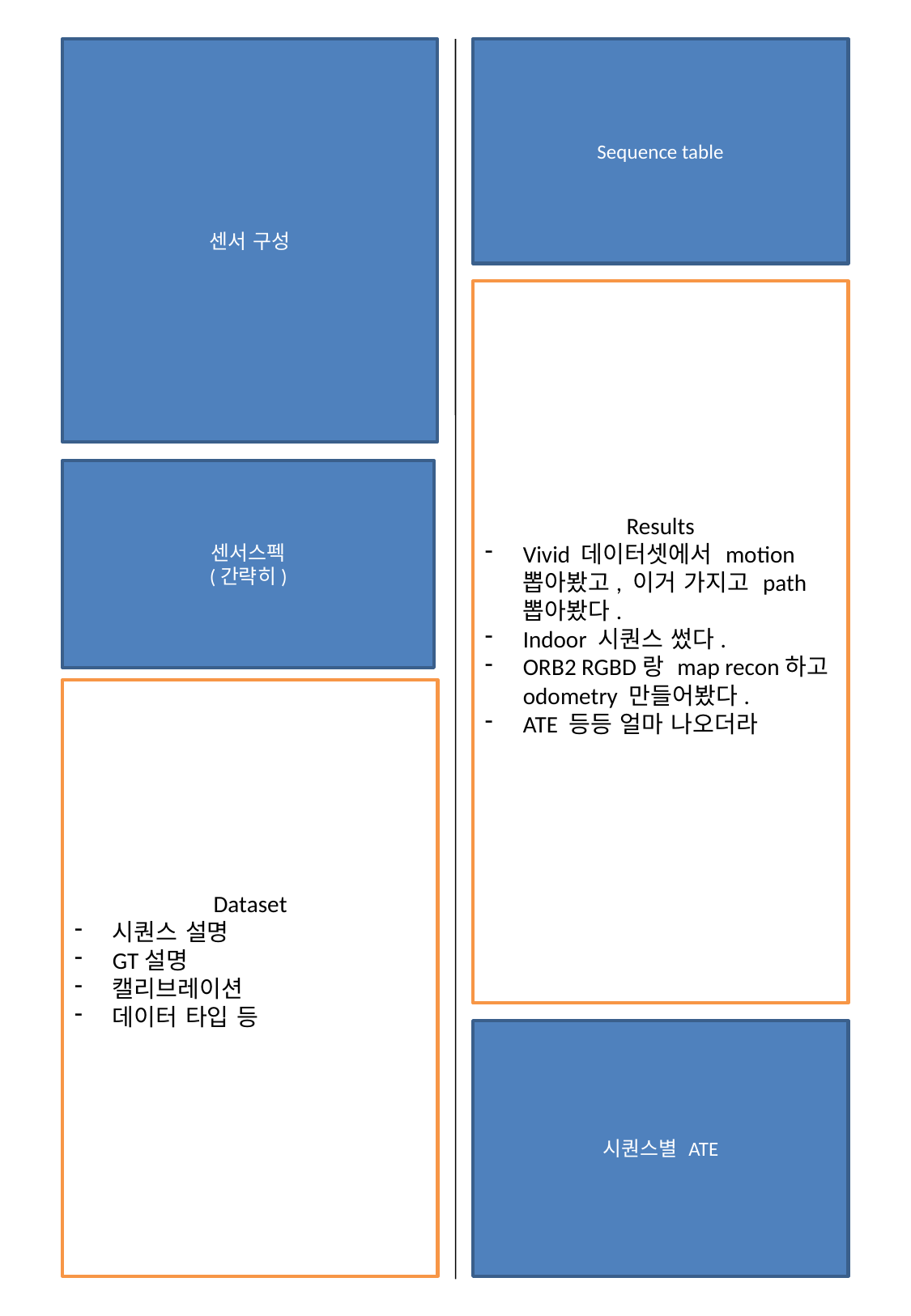

센서 구성
Sequence table
Results
Vivid 데이터셋에서 motion 뽑아봤고, 이거 가지고 path 뽑아봤다.
Indoor 시퀀스 썼다.
ORB2 RGBD랑 map recon하고 odometry 만들어봤다.
ATE 등등 얼마 나오더라

센서스펙
(간략히)
Dataset
시퀀스 설명
GT설명
캘리브레이션
데이터 타입 등

시퀀스별 ATE